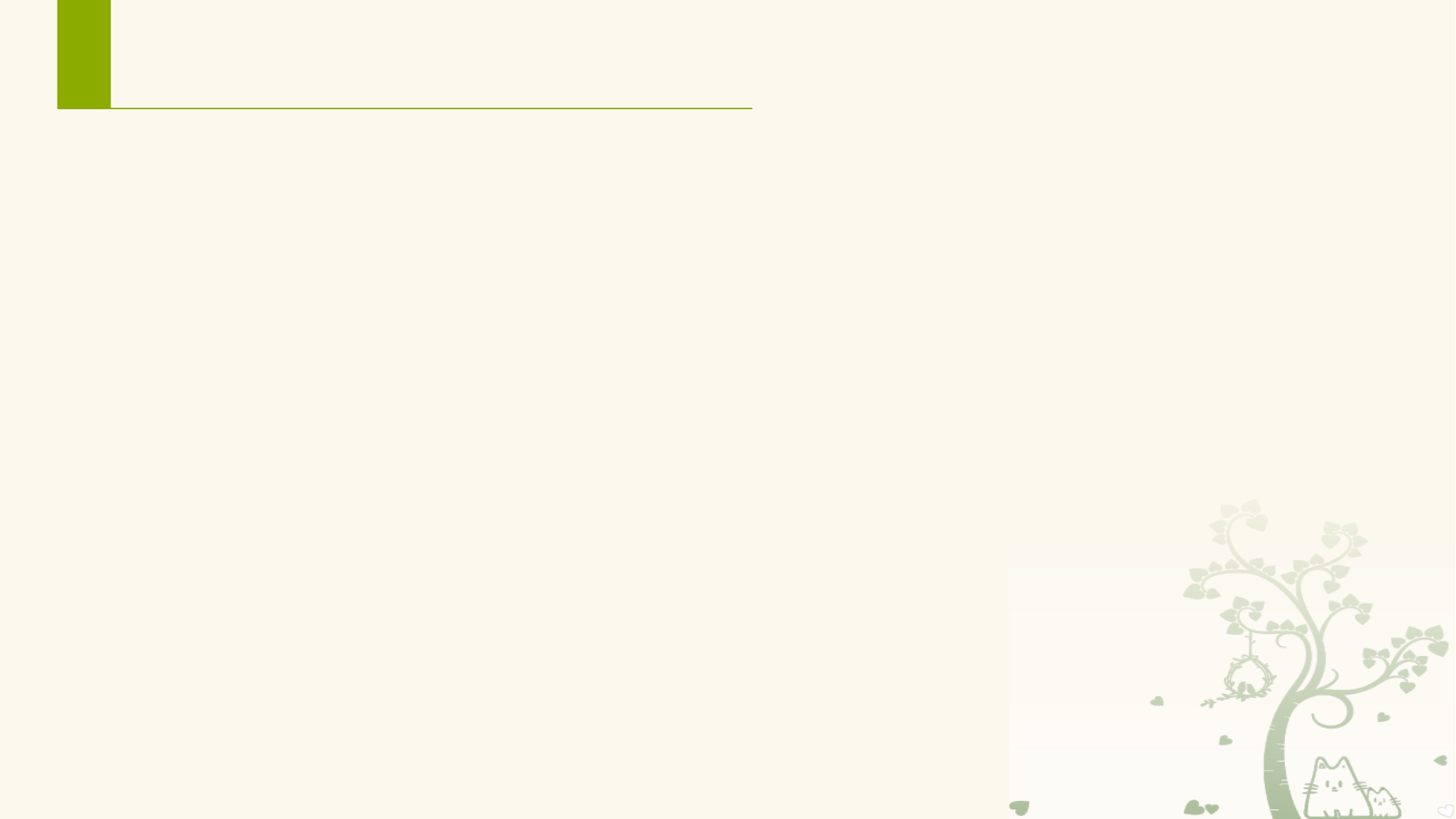

# 1 Service 分类
按照运行所在进程不同：
本地Service：同一个进程
远程Service：服务在单独的进程
按照运行的表现形态不同：
前台Service：与Notification界面结合使用，在状态栏显示标志
后台Service：无提示
按照启动Service的方式不同：
启动方式（startService）
绑定方式（bindService）
混合方式